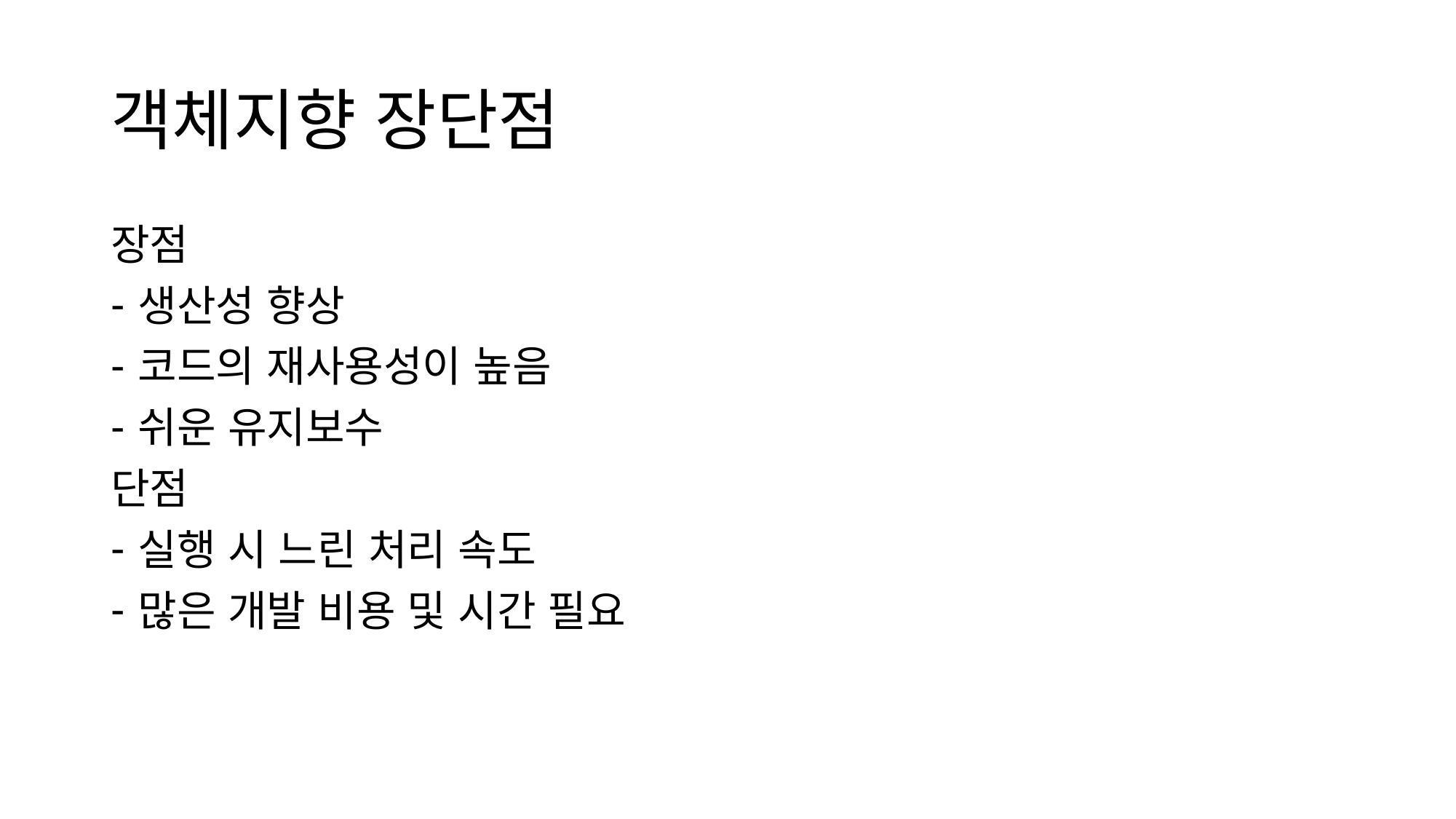

# 객체지향 장단점
장점
생산성 향상
코드의 재사용성이 높음
쉬운 유지보수
단점
실행 시 느린 처리 속도
많은 개발 비용 및 시간 필요